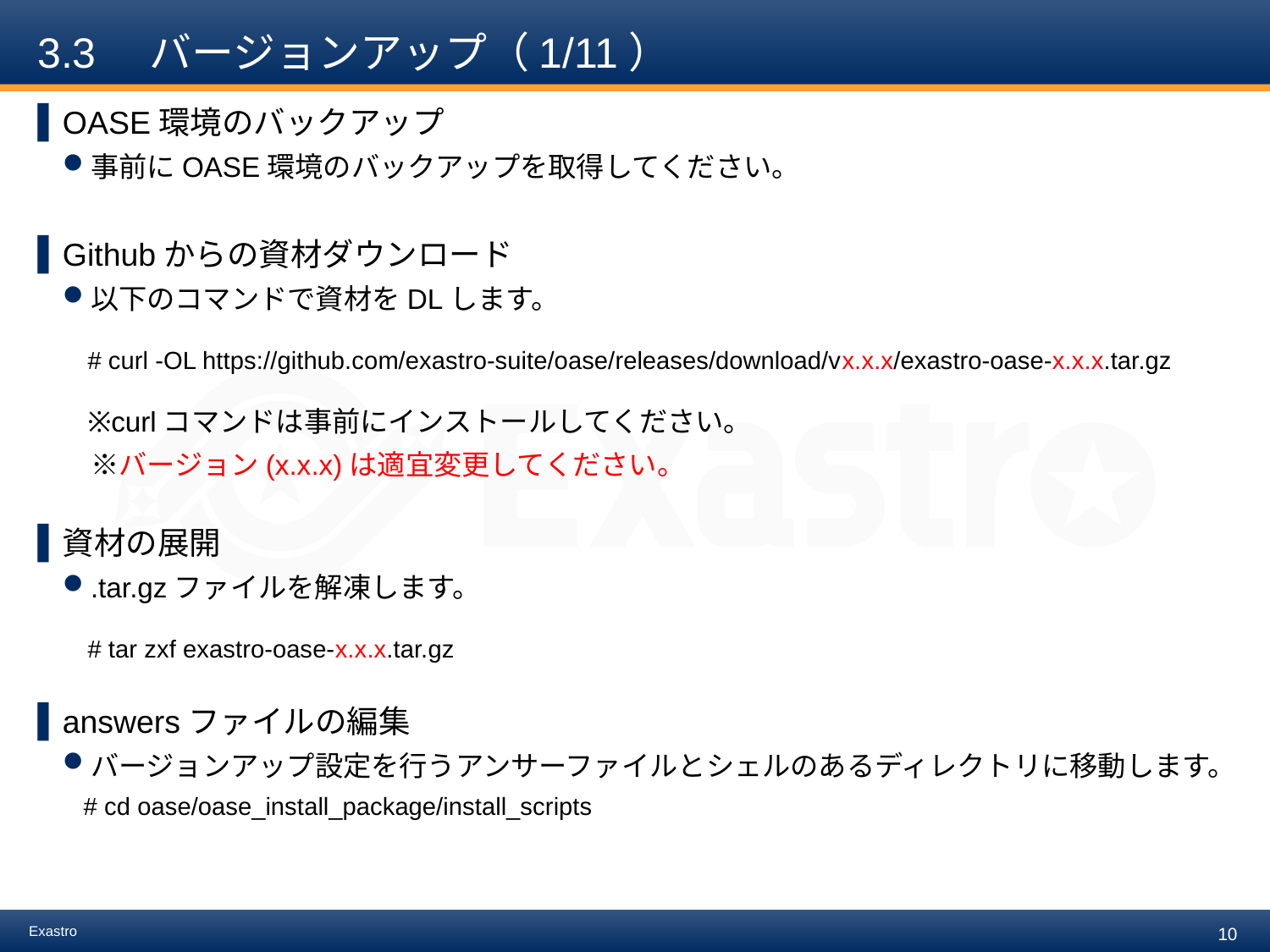

# 3.3　バージョンアップ（1/11）
OASE環境のバックアップ
事前にOASE環境のバックアップを取得してください。

Githubからの資材ダウンロード
以下のコマンドで資材をDLします。
# curl -OL https://github.com/exastro-suite/oase/releases/download/vx.x.x/exastro-oase-x.x.x.tar.gz
※curlコマンドは事前にインストールしてください。
　※バージョン(x.x.x)は適宜変更してください。
資材の展開
.tar.gzファイルを解凍します。
# tar zxf exastro-oase-x.x.x.tar.gz
answersファイルの編集
バージョンアップ設定を行うアンサーファイルとシェルのあるディレクトリに移動します。
   # cd oase/oase_install_package/install_scripts